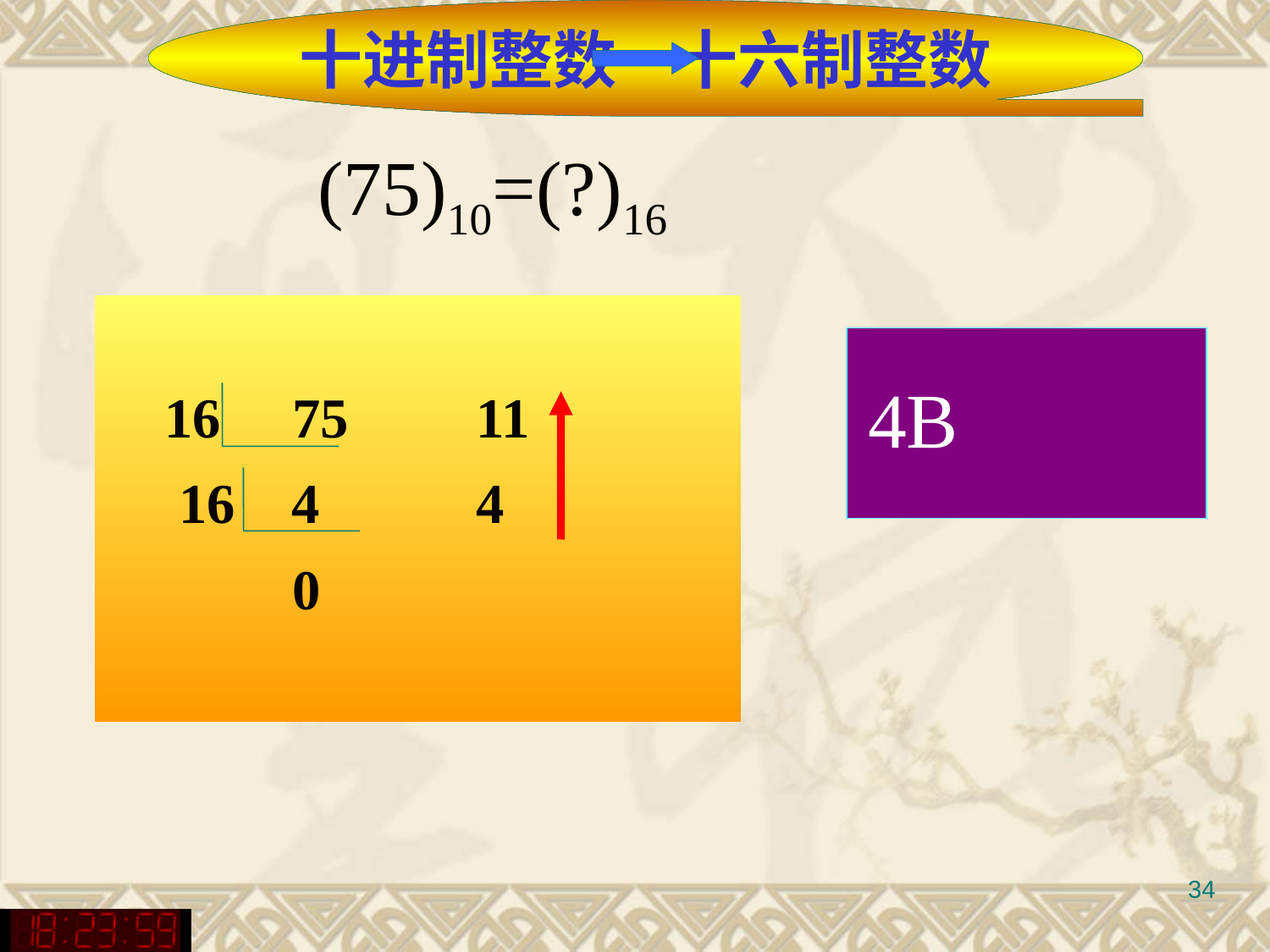

十进制整数    十六制整数

数制间的转
(75)10=(?)16

    16     75         11
     16    4           4
             0

4B

34